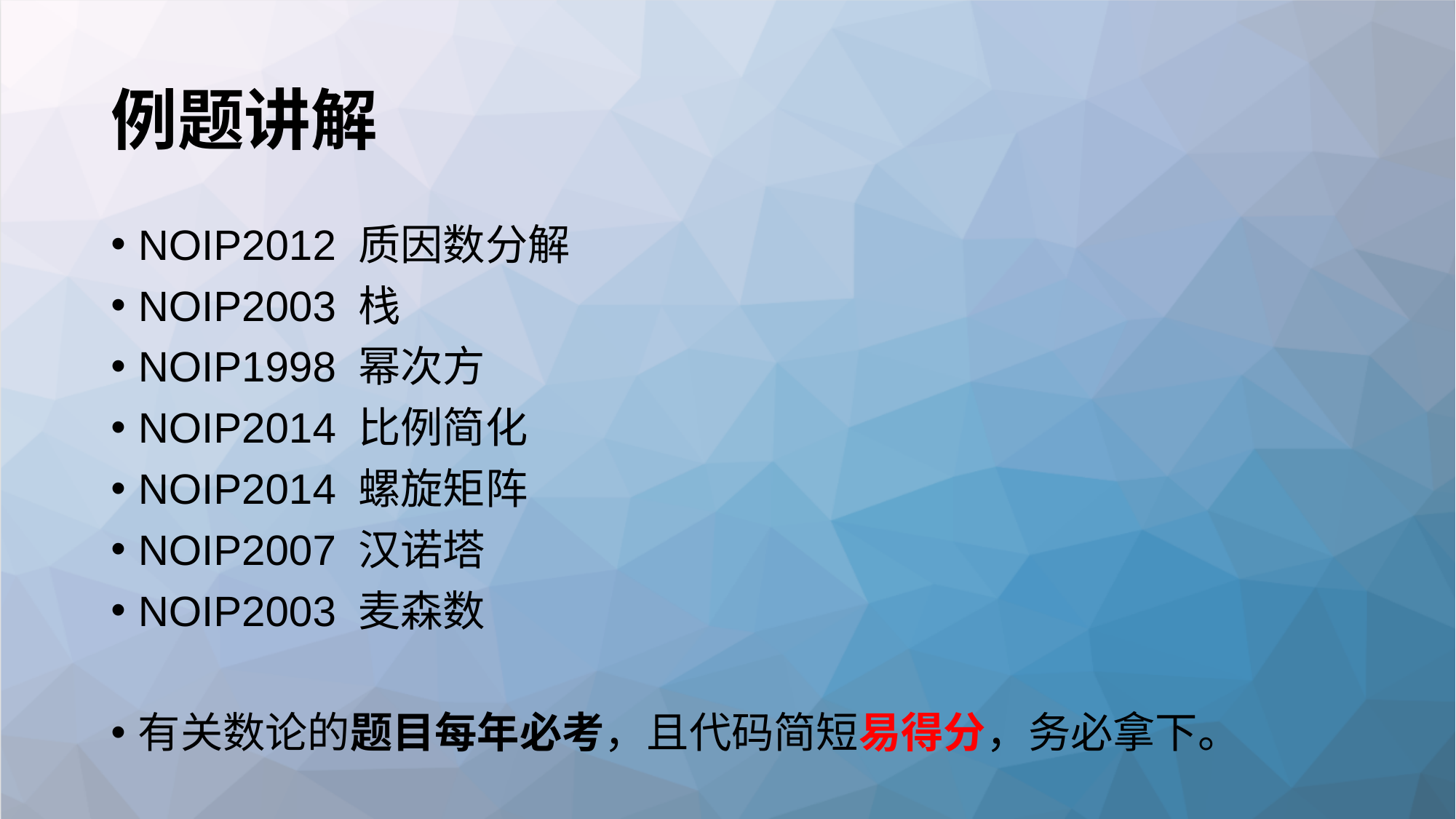

# 例题讲解
NOIP2012 质因数分解
NOIP2003 栈
NOIP1998 幂次方
NOIP2014 比例简化
NOIP2014 螺旋矩阵
NOIP2007 汉诺塔
NOIP2003 麦森数

有关数论的题目每年必考，且代码简短易得分，务必拿下。